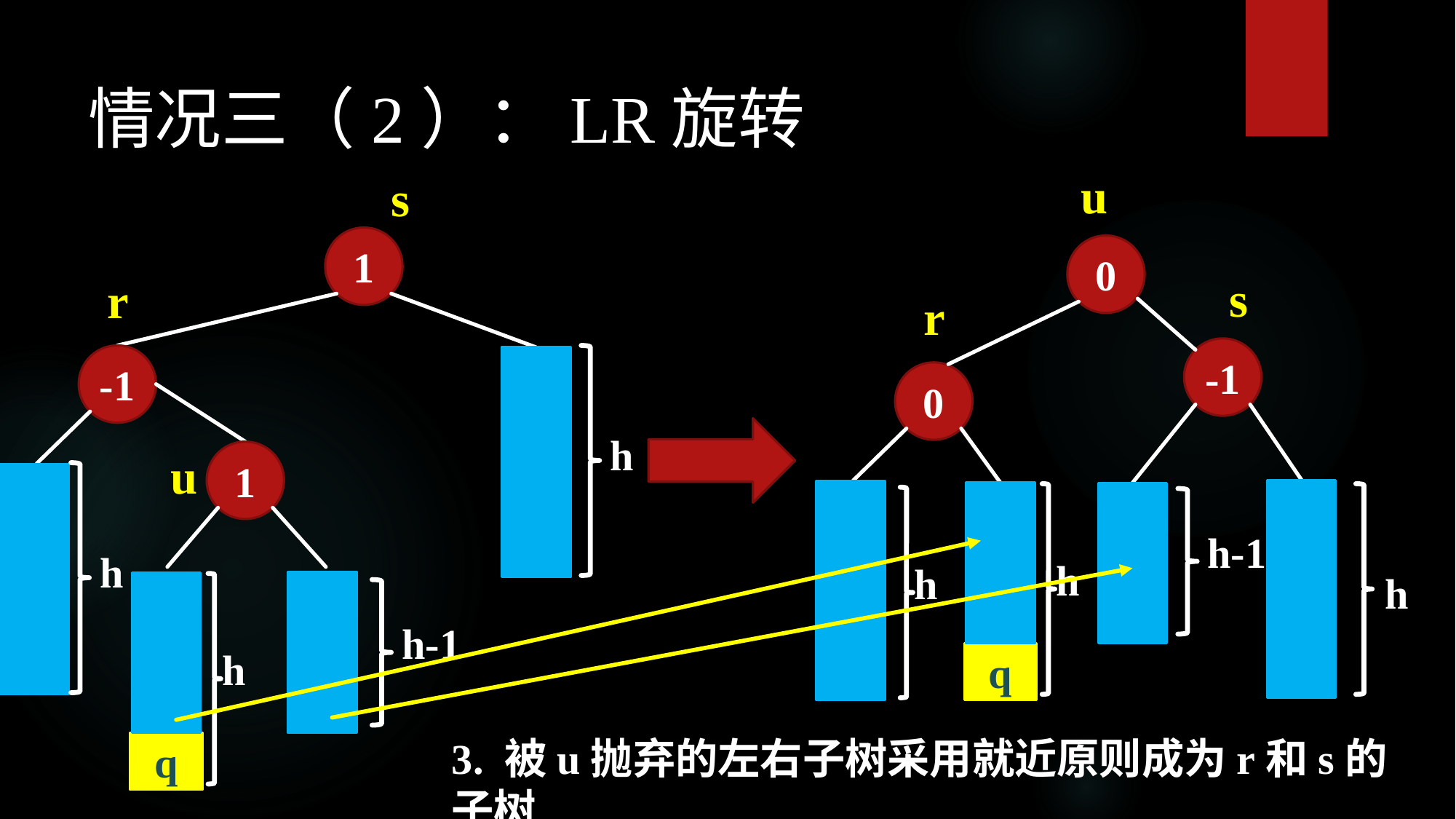

情况三（2）：LR旋转
u
0
s
r
-1
0

h-1
h
h
q

h
s
1
r
-1

h
1

h-1
h
q

u

h
3. 被u抛弃的左右子树采用就近原则成为r和s的子树